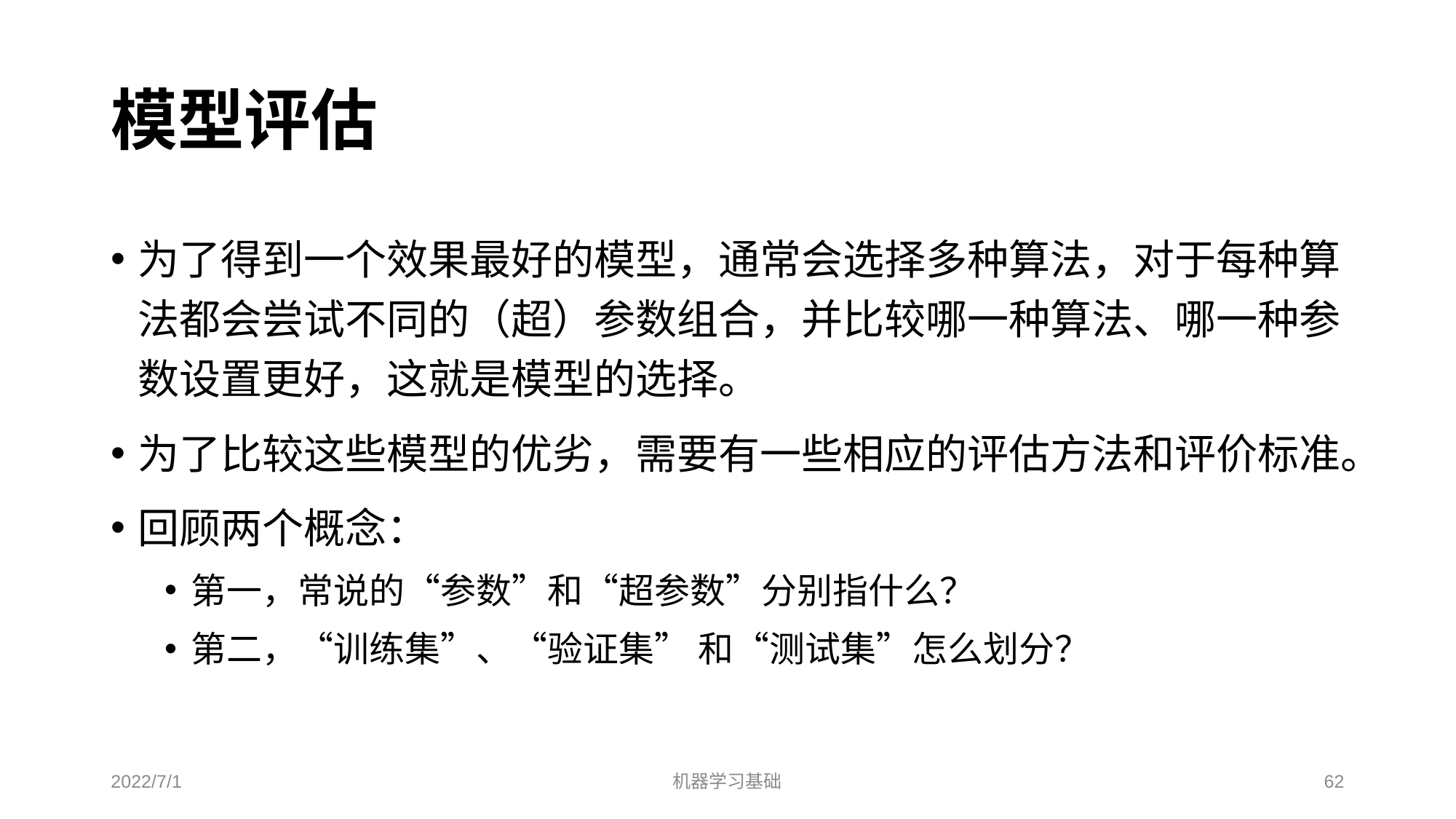

# 模型评估
为了得到一个效果最好的模型，通常会选择多种算法，对于每种算法都会尝试不同的（超）参数组合，并比较哪一种算法、哪一种参数设置更好，这就是模型的选择。
为了比较这些模型的优劣，需要有一些相应的评估方法和评价标准。
回顾两个概念：
第一，常说的“参数”和“超参数”分别指什么？
第二，“训练集”、“验证集” 和“测试集”怎么划分？
2022/7/1
机器学习基础
62